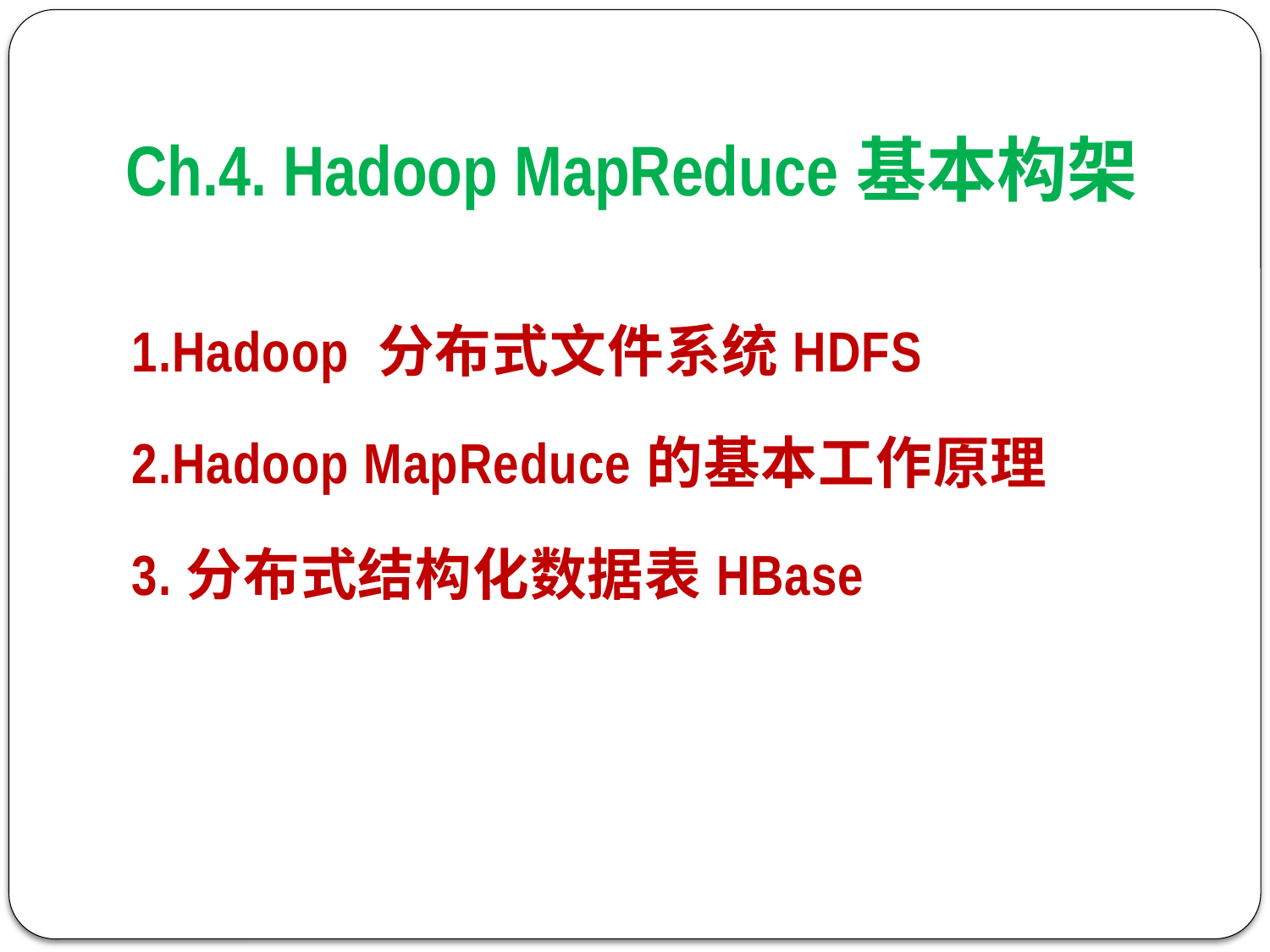

# Ch.4. Hadoop MapReduce基本构架
1.Hadoop 分布式文件系统HDFS
2.Hadoop MapReduce的基本工作原理
3.分布式结构化数据表HBase